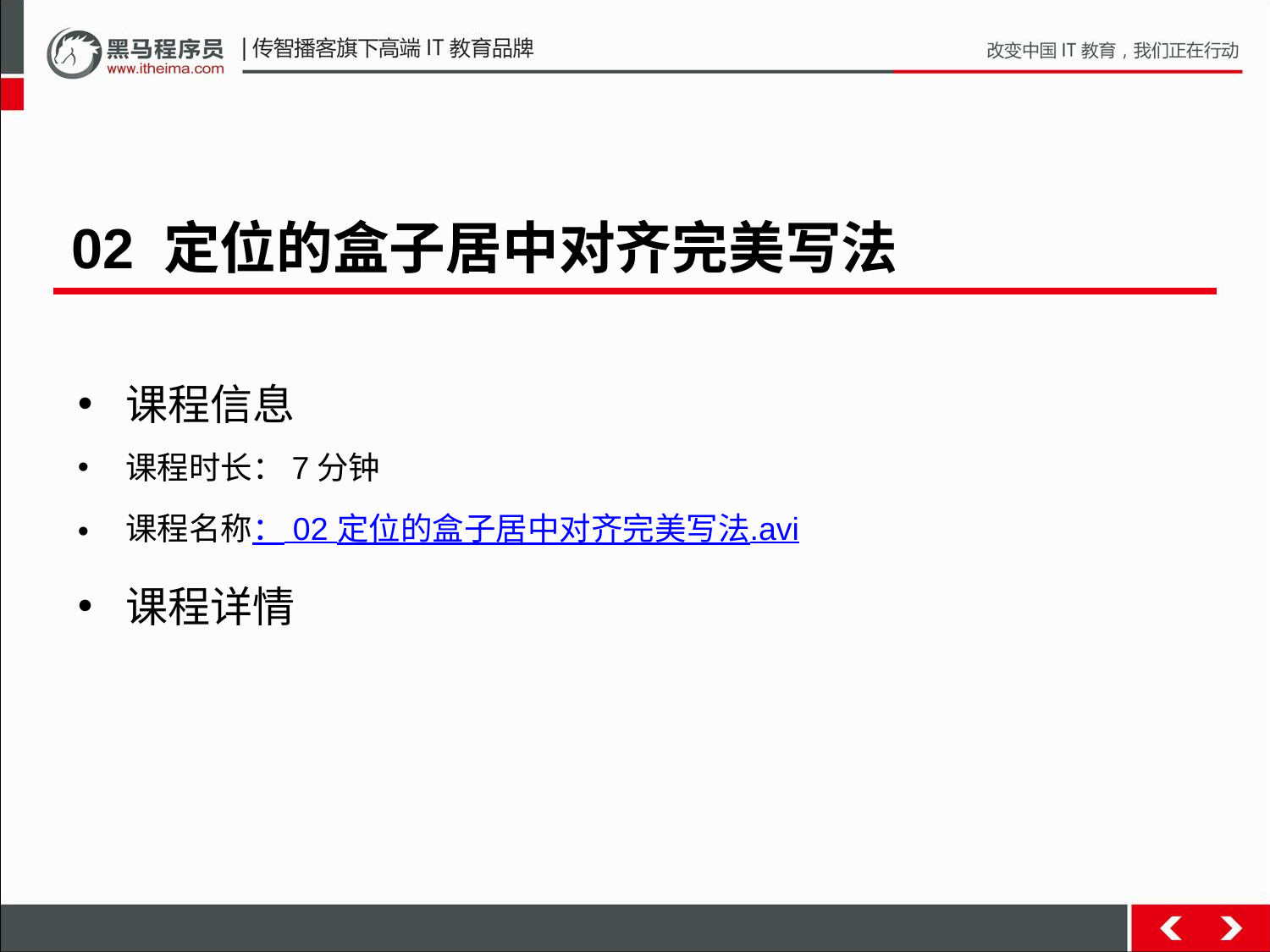

02 定位的盒子居中对齐完美写法
课程信息
课程时长：7分钟
课程名称： 02 定位的盒子居中对齐完美写法.avi
课程详情